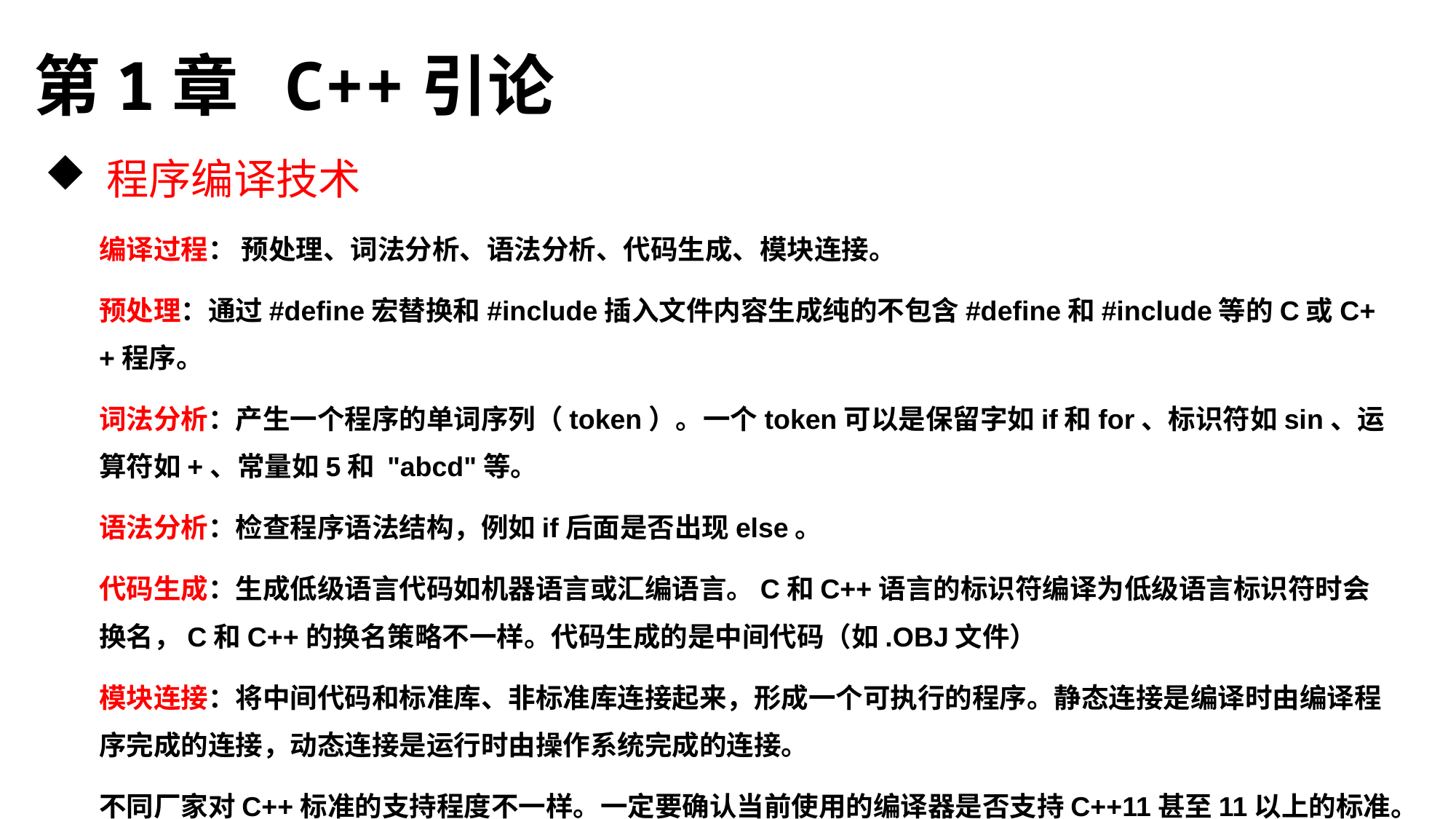

# 第1章  C++引论
 程序编译技术
编译过程： 预处理、词法分析、语法分析、代码生成、模块连接。
预处理：通过#define宏替换和#include插入文件内容生成纯的不包含#define和#include等的C或C++程序。
词法分析：产生一个程序的单词序列（token）。一个token可以是保留字如if和for、标识符如sin、运算符如+、常量如5和 "abcd"等。
语法分析：检查程序语法结构，例如if后面是否出现else。
代码生成：生成低级语言代码如机器语言或汇编语言。C和C++语言的标识符编译为低级语言标识符时会换名，C和C++的换名策略不一样。代码生成的是中间代码（如.OBJ文件）
模块连接：将中间代码和标准库、非标准库连接起来，形成一个可执行的程序。静态连接是编译时由编译程序完成的连接，动态连接是运行时由操作系统完成的连接。
不同厂家对C++标准的支持程度不一样。一定要确认当前使用的编译器是否支持C++11甚至11以上的标准。